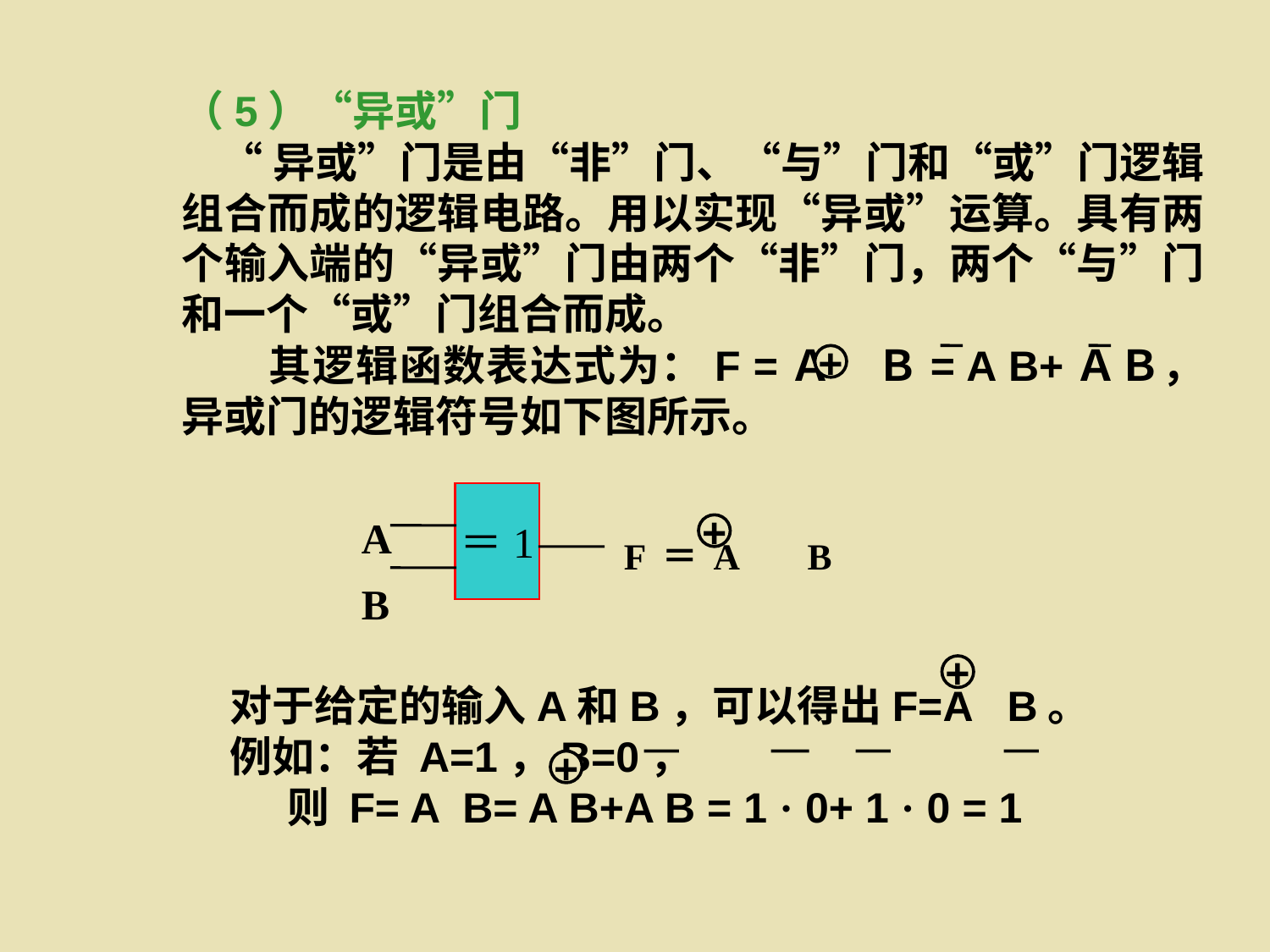

（5）“异或”门
    “异或”门是由“非”门、“与”门和“或”门逻辑组合而成的逻辑电路。用以实现“异或”运算。具有两个输入端的“异或”门由两个“非”门，两个“与”门和一个“或”门组合而成。
　　其逻辑函数表达式为：F =Ａ　Ｂ= A B+ＡＢ，异或门的逻辑符号如下图所示。

　　　　A　　　　　F＝A　B
　　　　B

    对于给定的输入A和B，可以得出F=A   B。
    例如：若 A=1，B=0，
          则 F= A  B= A B+A B = 1 · 0+ 1 · 0 = 1

+

＝1
+

+
+